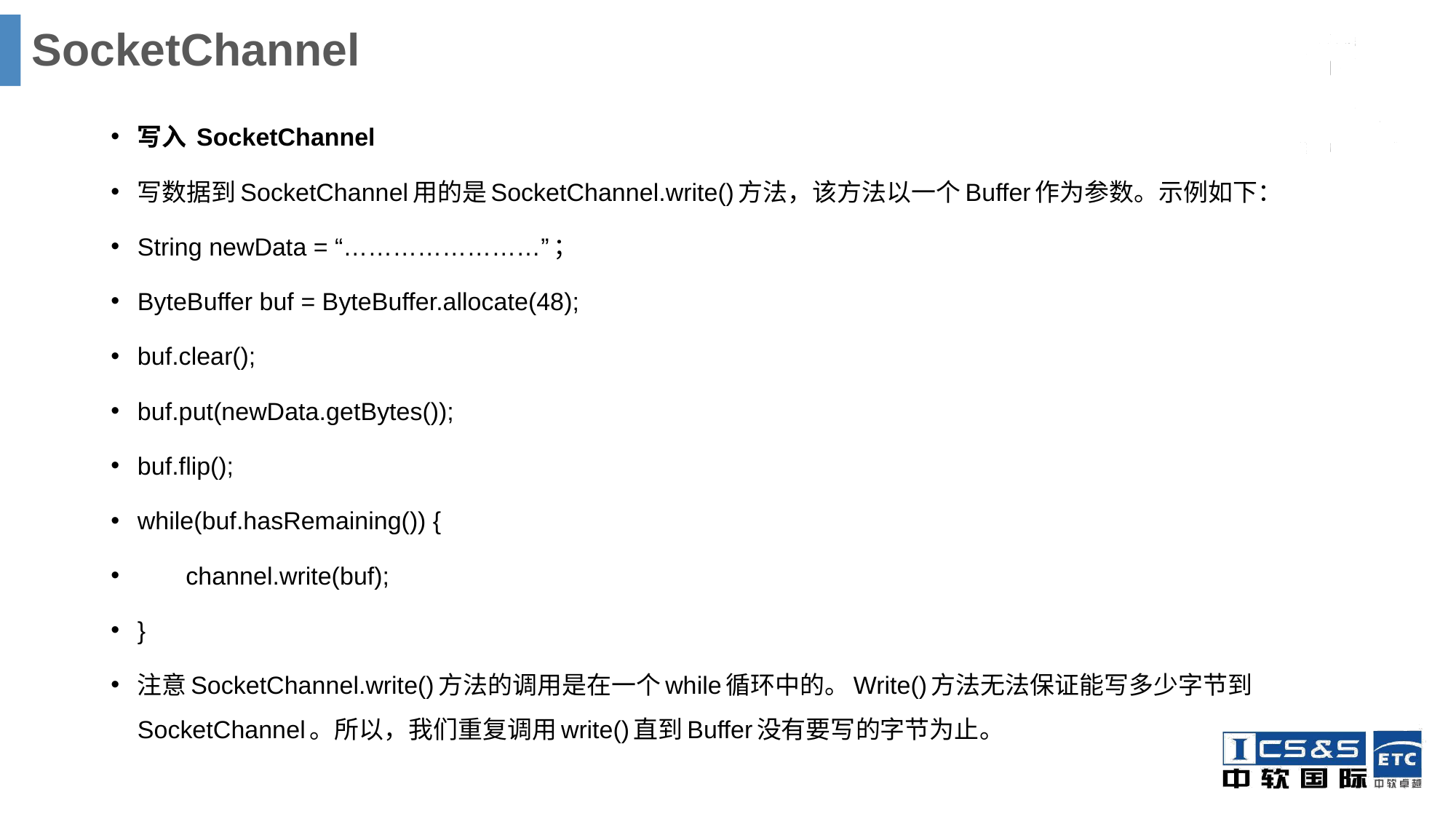

# SocketChannel
写入 SocketChannel
写数据到SocketChannel用的是SocketChannel.write()方法，该方法以一个Buffer作为参数。示例如下：
String newData = “……………………”；
ByteBuffer buf = ByteBuffer.allocate(48);
buf.clear();
buf.put(newData.getBytes());
buf.flip();
while(buf.hasRemaining()) {
       channel.write(buf);
}
注意SocketChannel.write()方法的调用是在一个while循环中的。Write()方法无法保证能写多少字节到SocketChannel。所以，我们重复调用write()直到Buffer没有要写的字节为止。